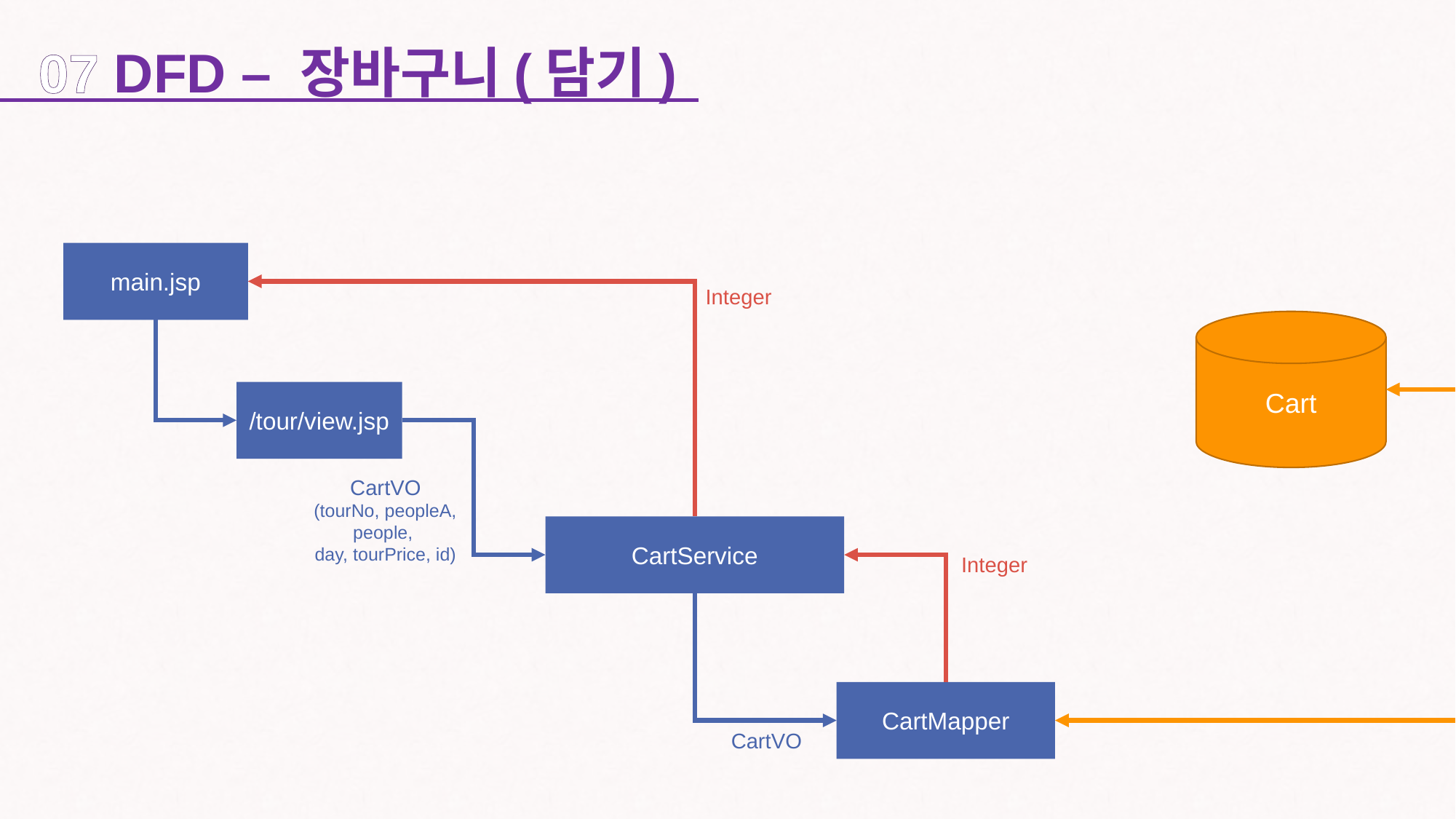

07 DFD – 장바구니(담기)
main.jsp
Integer
Cart
/tour/view.jsp
CartVO
(tourNo, peopleA, people,
day, tourPrice, id)
CartService
Integer
CartMapper
CartVO